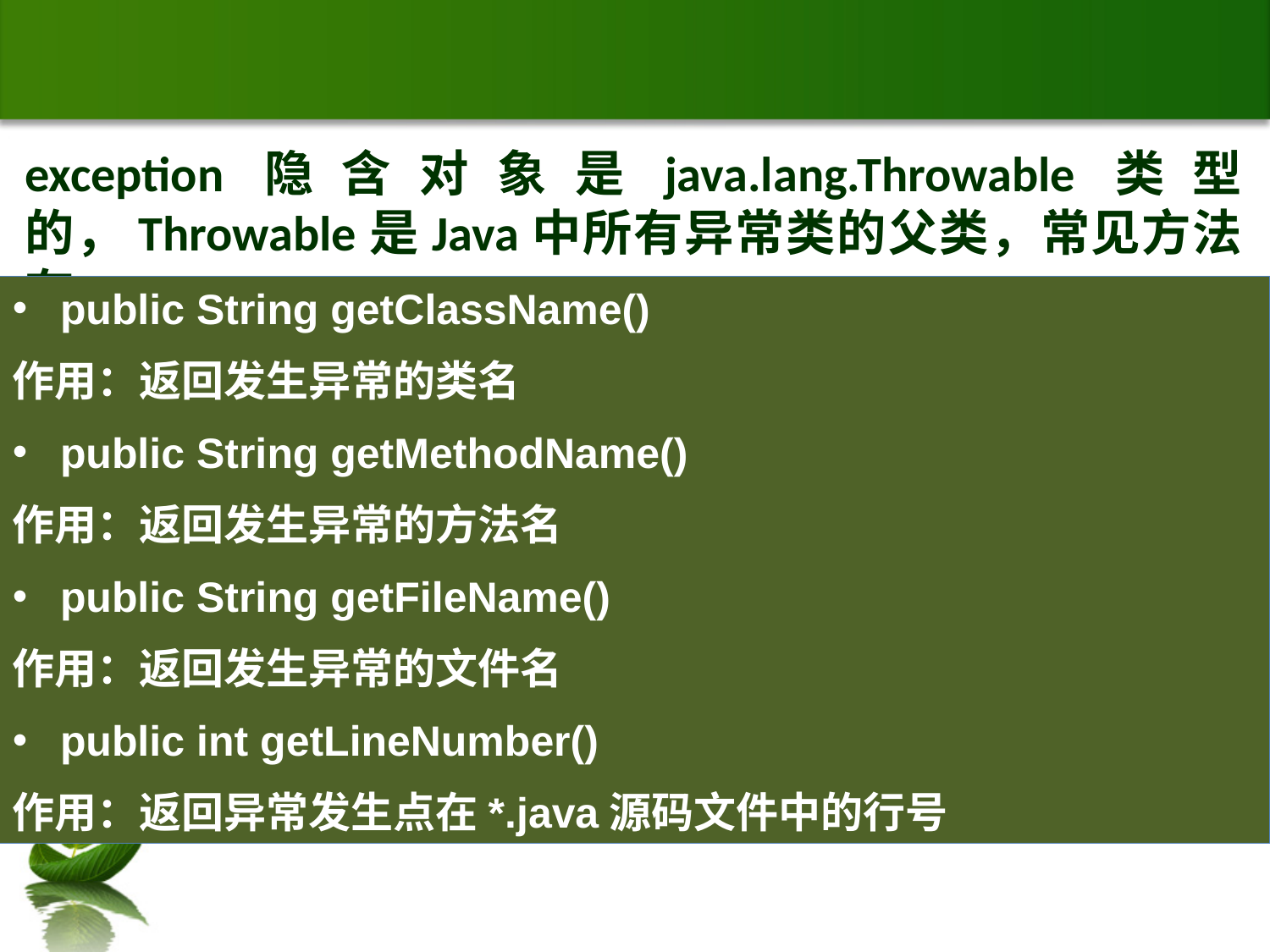

#
exception隐含对象是java.lang.Throwable类型的，Throwable是Java中所有异常类的父类，常见方法有：
public String getClassName()
作用：返回发生异常的类名
public String getMethodName()
作用：返回发生异常的方法名
public String getFileName()
作用：返回发生异常的文件名
public int getLineNumber()
作用：返回异常发生点在*.java源码文件中的行号